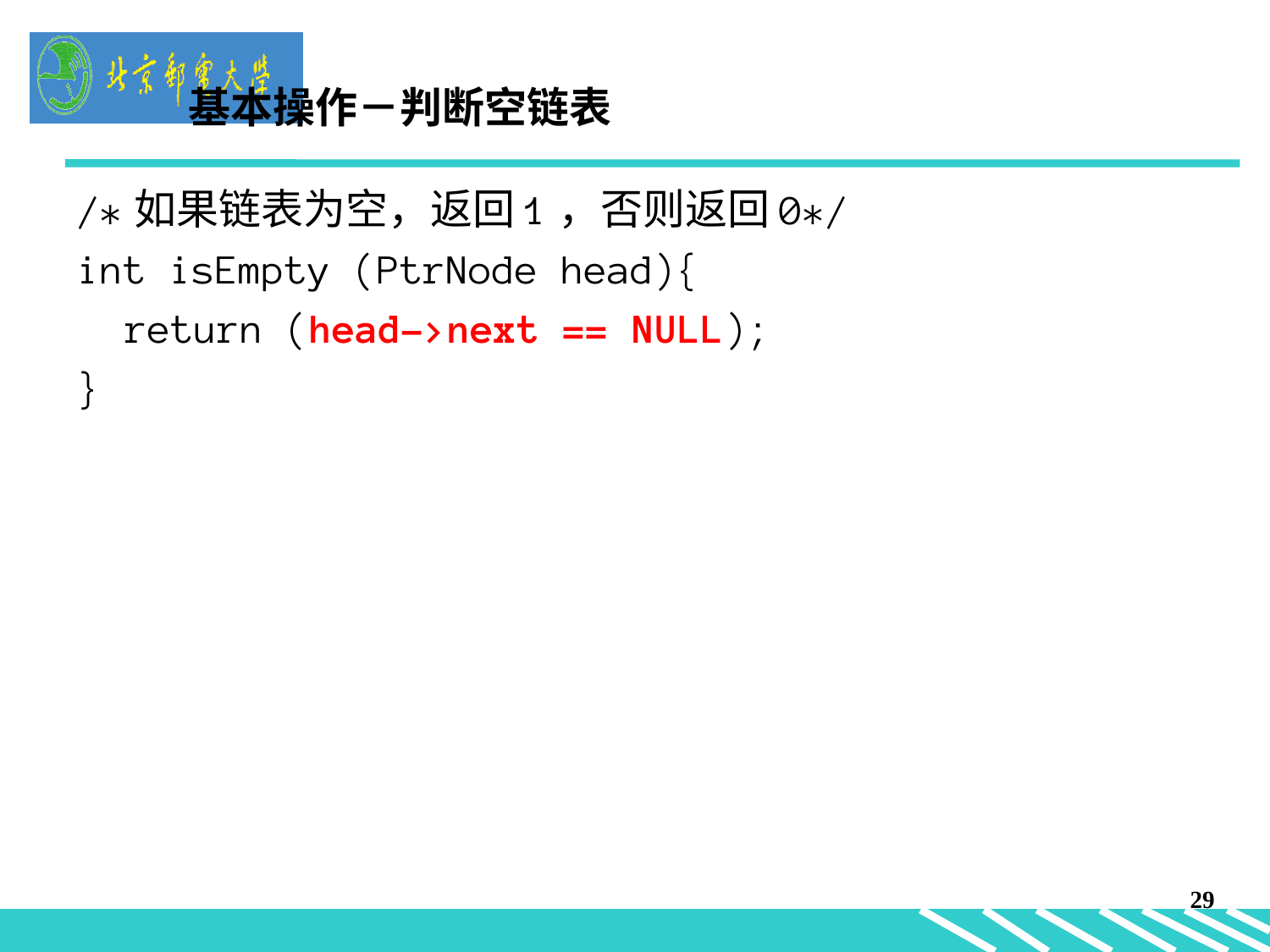

基本操作－判断空链表
/*如果链表为空，返回1，否则返回0*/
int isEmpty (PtrNode head){
	return (head->next == NULL);
}
29